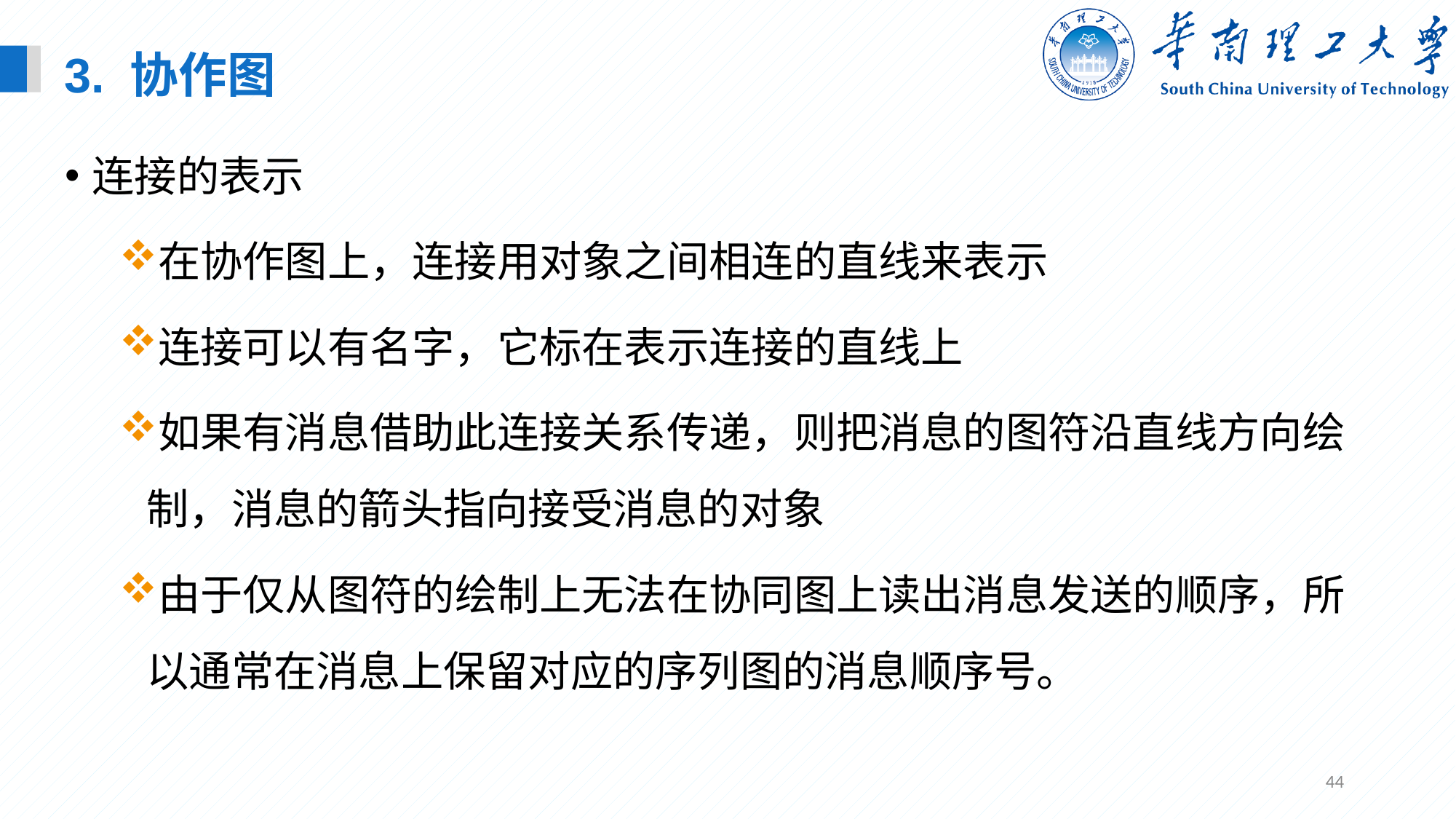

3. 协作图
连接的表示
在协作图上，连接用对象之间相连的直线来表示
连接可以有名字，它标在表示连接的直线上
如果有消息借助此连接关系传递，则把消息的图符沿直线方向绘制，消息的箭头指向接受消息的对象
由于仅从图符的绘制上无法在协同图上读出消息发送的顺序，所以通常在消息上保留对应的序列图的消息顺序号。
44